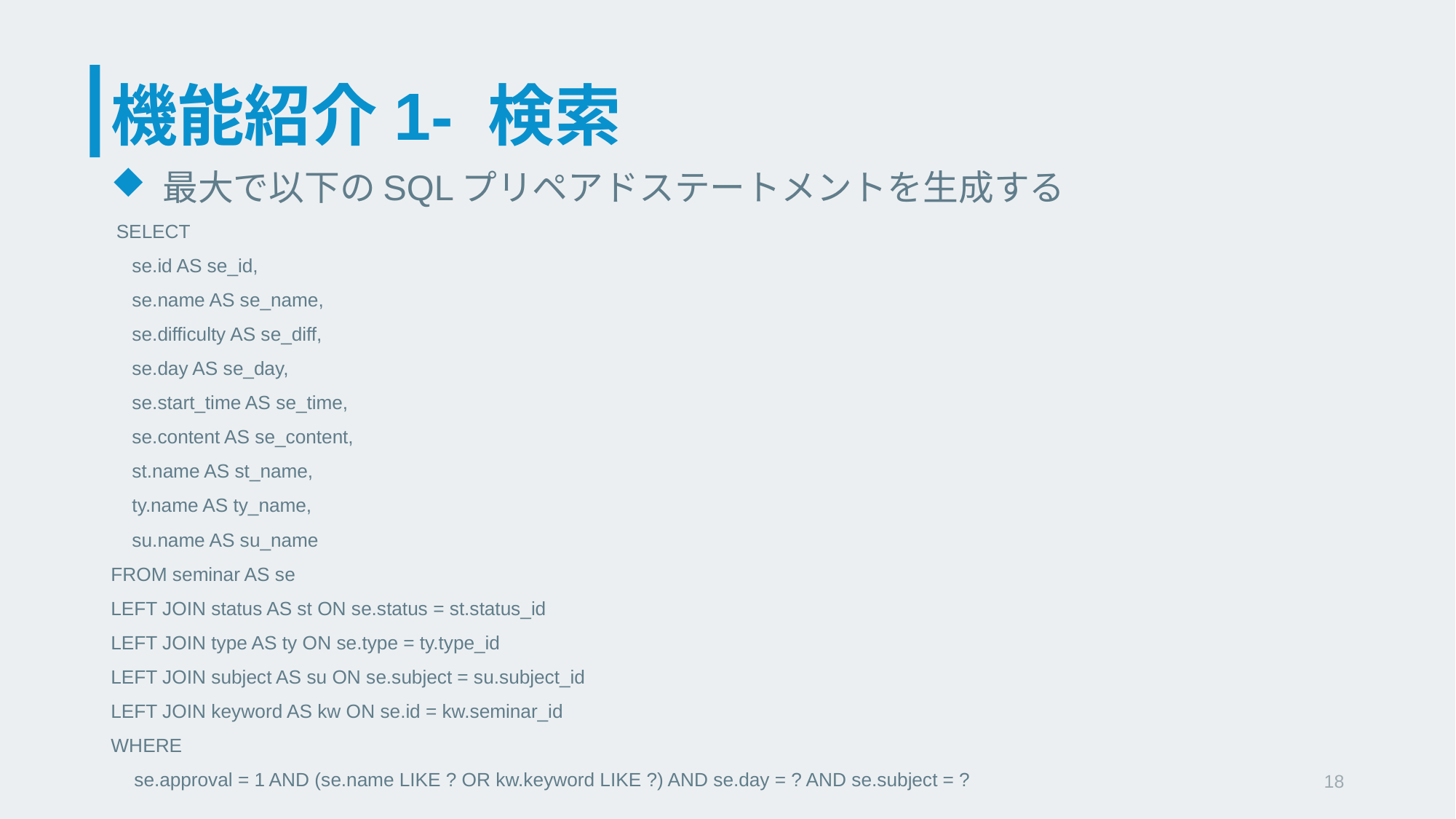

# 機能紹介1- 検索
最大で以下のSQLプリペアドステートメントを生成する
 SELECT
    se.id AS se_id,
    se.name AS se_name,
    se.difficulty AS se_diff,
    se.day AS se_day,
    se.start_time AS se_time,
    se.content AS se_content,
    st.name AS st_name,
    ty.name AS ty_name,
    su.name AS su_name
FROM seminar AS se
LEFT JOIN status AS st ON se.status = st.status_id
LEFT JOIN type AS ty ON se.type = ty.type_id
LEFT JOIN subject AS su ON se.subject = su.subject_id
LEFT JOIN keyword AS kw ON se.id = kw.seminar_id
WHERE
　se.approval = 1 AND (se.name LIKE ? OR kw.keyword LIKE ?) AND se.day = ? AND se.subject = ?
18